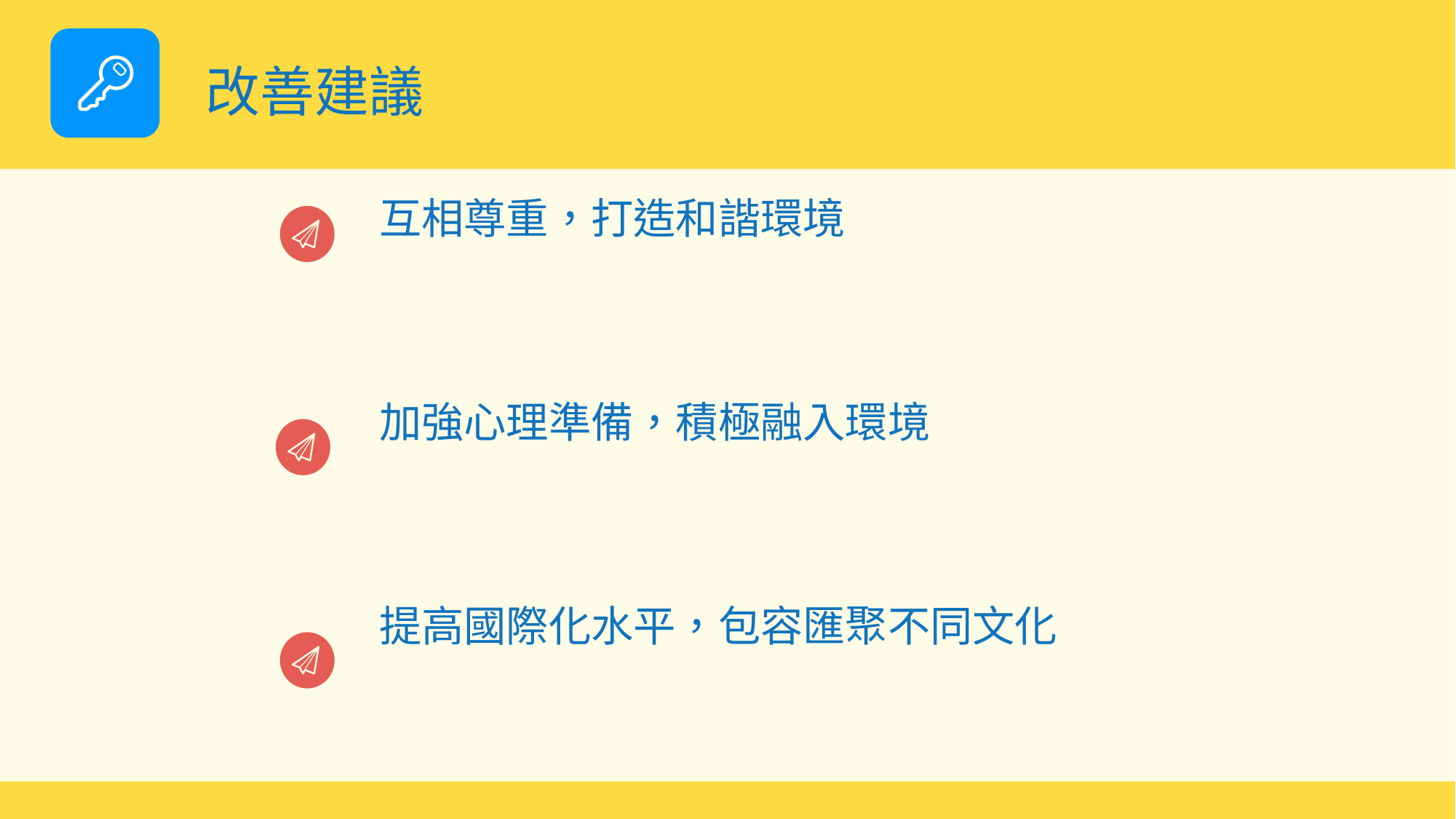

互相尊重，打造和諧環境

加強心理準備，積極融入環境

提高國際化水平，包容匯聚不同文化

改善建議